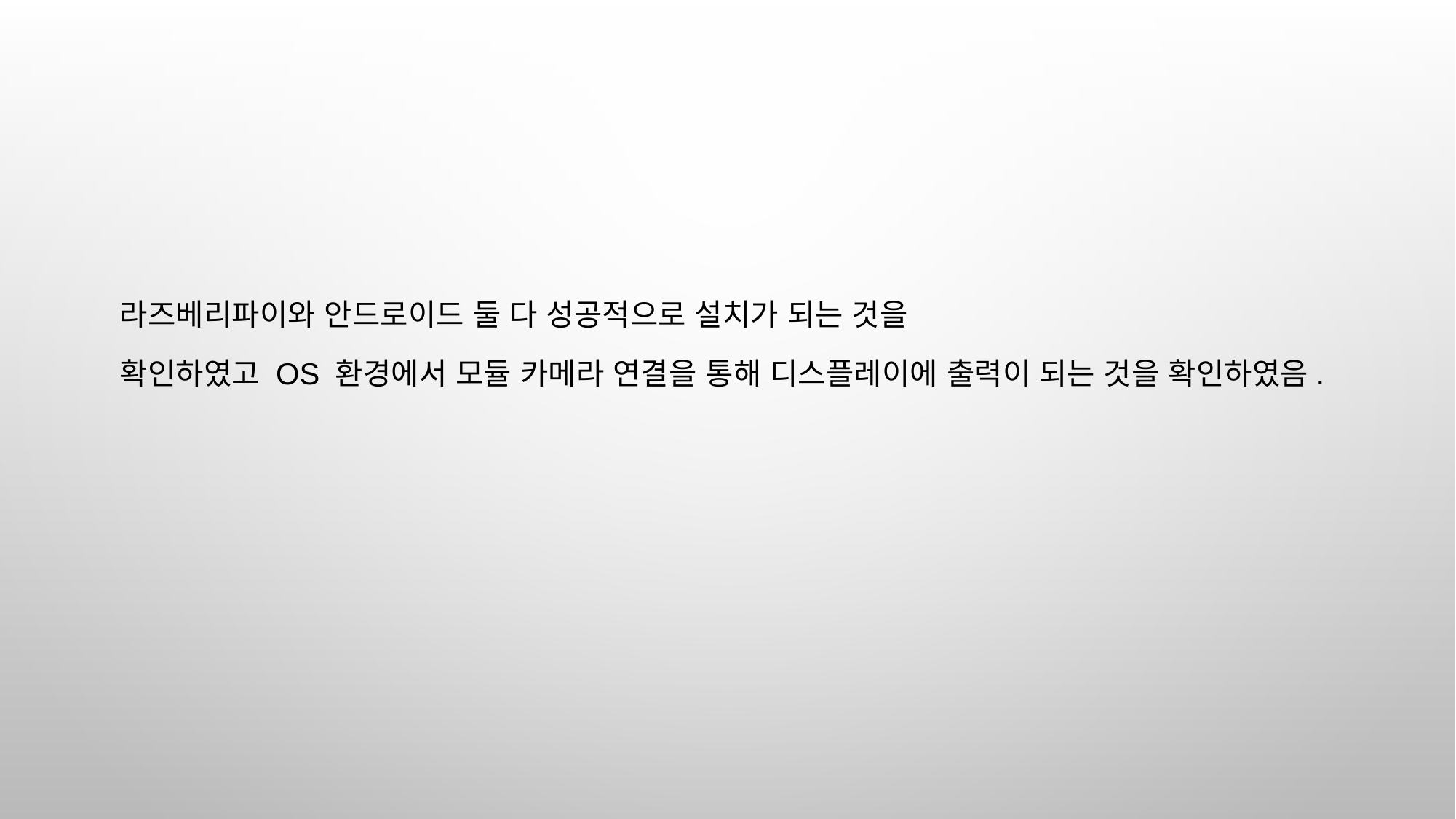

라즈베리파이와 안드로이드 둘 다 성공적으로 설치가 되는 것을
확인하였고 os 환경에서 모듈 카메라 연결을 통해 디스플레이에 출력이 되는 것을 확인하였음.